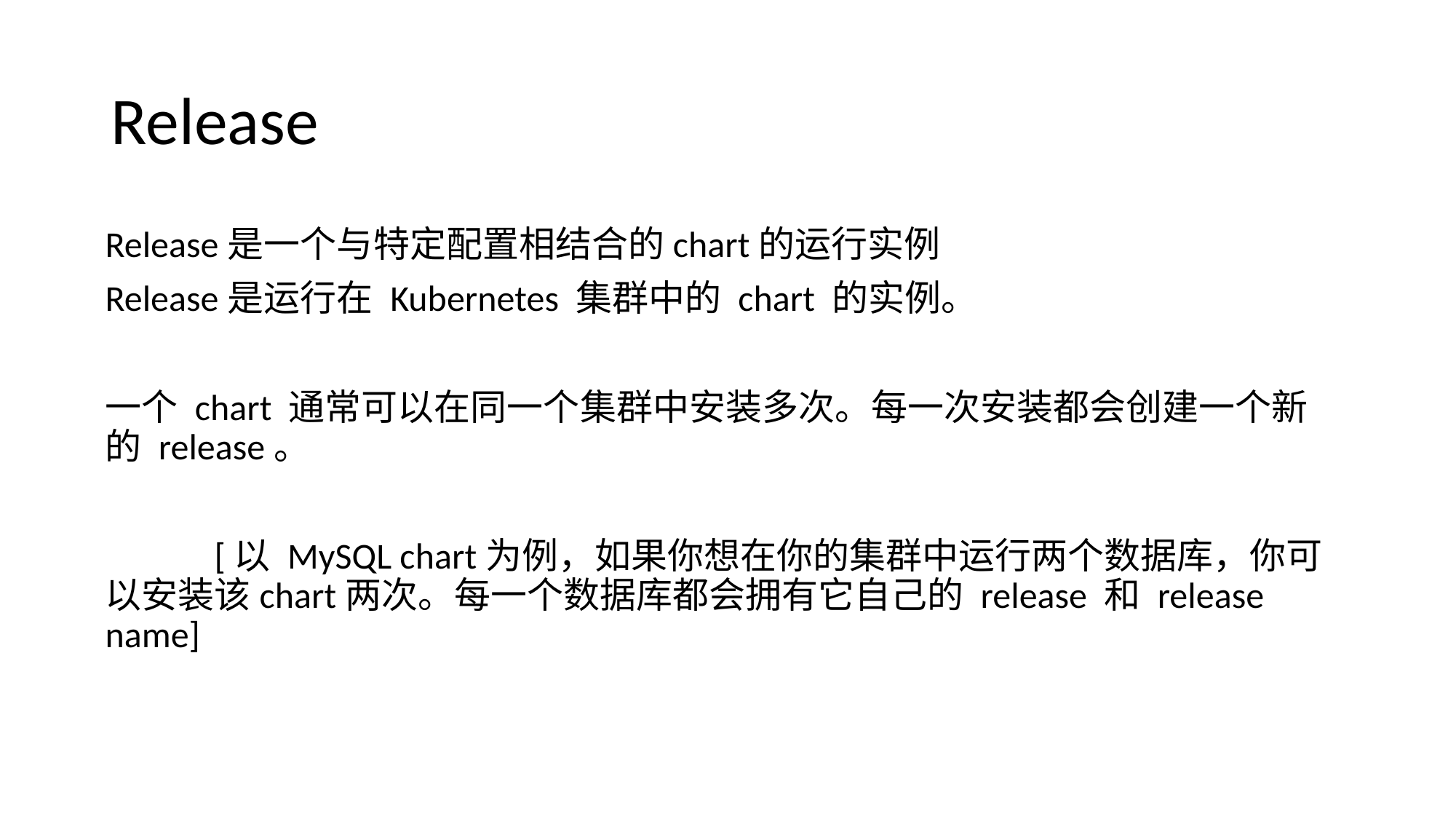

# Release
Release是一个与特定配置相结合的chart的运行实例
Release是运行在 Kubernetes 集群中的 chart 的实例。

一个 chart 通常可以在同一个集群中安装多次。每一次安装都会创建一个新的 release。

	[以 MySQL chart为例，如果你想在你的集群中运行两个数据库，你可以安装该chart两次。每一个数据库都会拥有它自己的 release 和 release name]